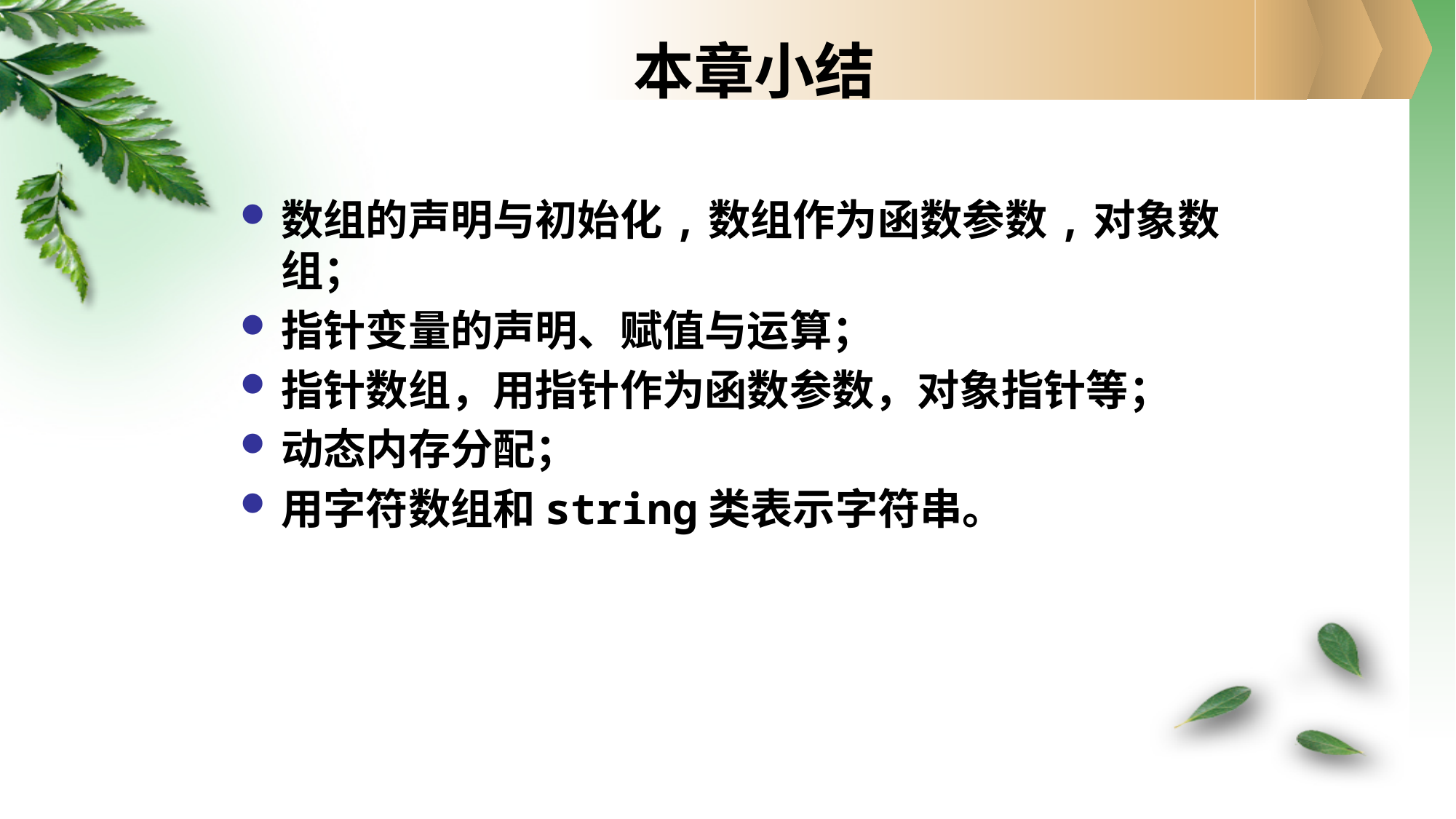

本章小结
数组的声明与初始化,数组作为函数参数,对象数组；
指针变量的声明、赋值与运算；
指针数组，用指针作为函数参数，对象指针等；
动态内存分配；
用字符数组和string类表示字符串。